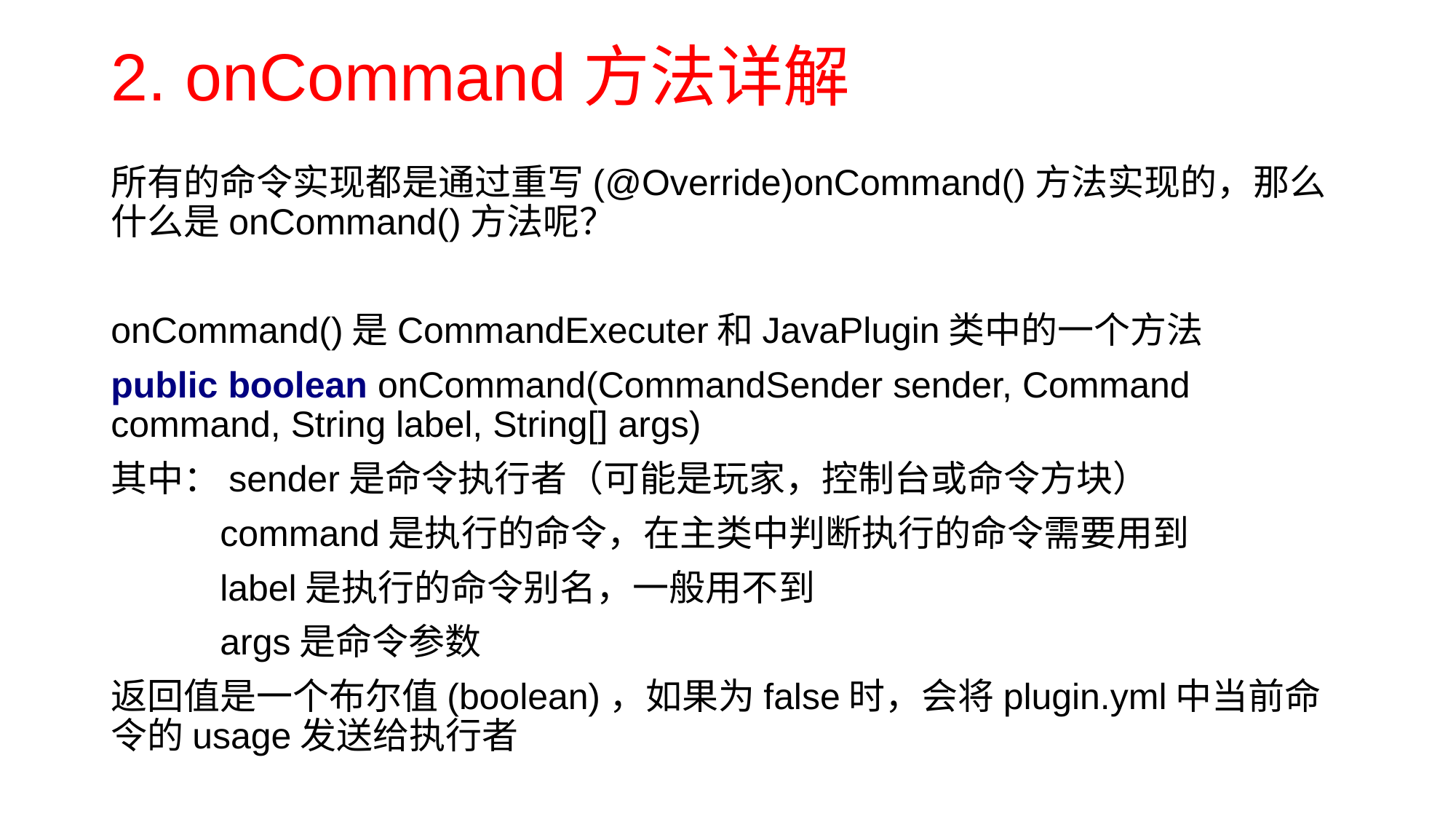

# 2. onCommand方法详解
所有的命令实现都是通过重写(@Override)onCommand()方法实现的，那么什么是onCommand()方法呢？

onCommand()是CommandExecuter和JavaPlugin类中的一个方法
public boolean onCommand(CommandSender sender, Command command, String label, String[] args)
其中：sender是命令执行者（可能是玩家，控制台或命令方块）
	command是执行的命令，在主类中判断执行的命令需要用到
	label是执行的命令别名，一般用不到
	args是命令参数
返回值是一个布尔值(boolean)，如果为false时，会将plugin.yml中当前命令的usage发送给执行者